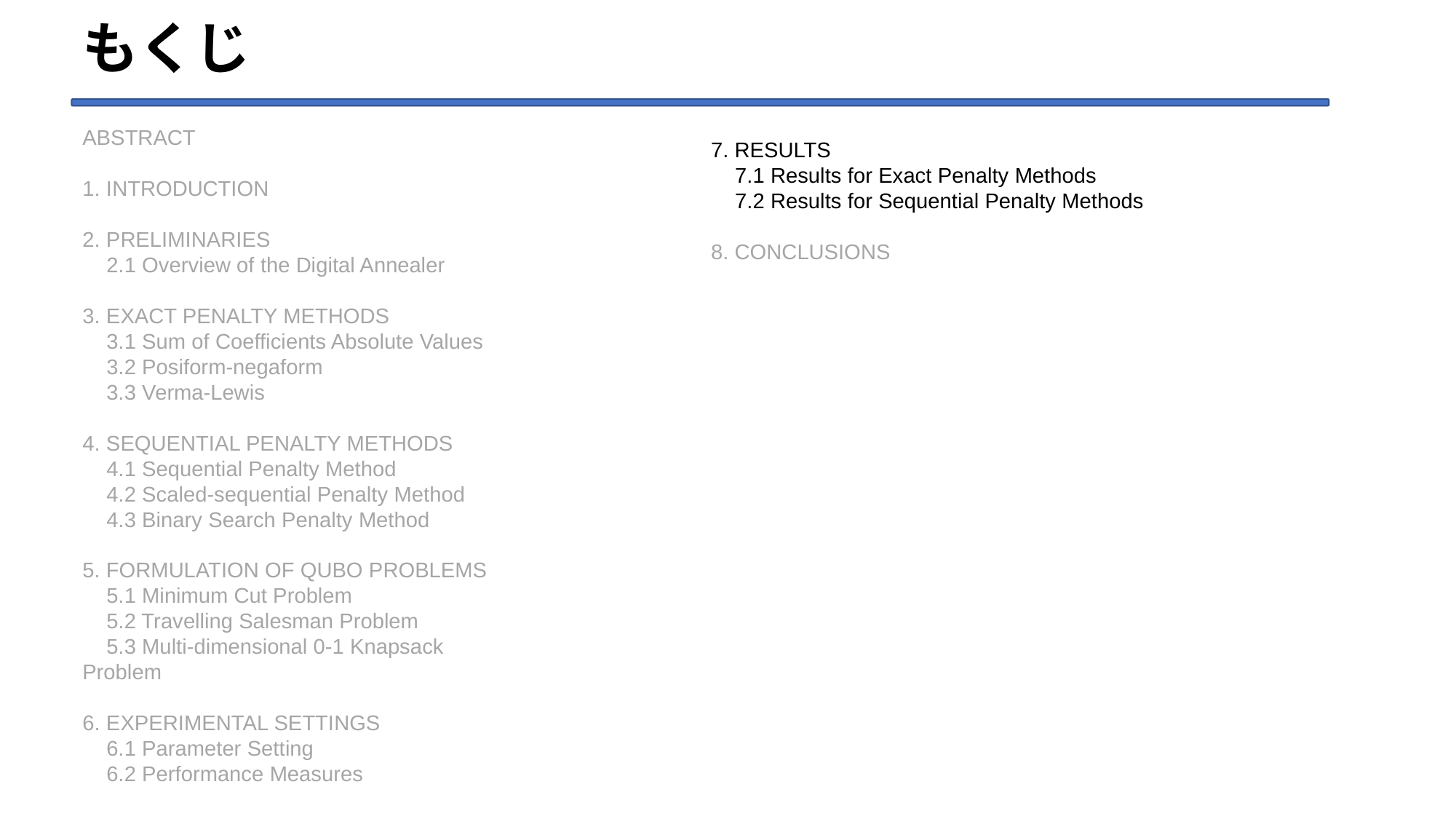

# もくじ

ABSTRACT

1. INTRODUCTION

2. PRELIMINARIES
    2.1 Overview of the Digital Annealer

3. EXACT PENALTY METHODS
    3.1 Sum of Coefficients Absolute Values
    3.2 Posiform-negaform
    3.3 Verma-Lewis

4. SEQUENTIAL PENALTY METHODS
    4.1 Sequential Penalty Method
    4.2 Scaled-sequential Penalty Method
    4.3 Binary Search Penalty Method

5. FORMULATION OF QUBO PROBLEMS
    5.1 Minimum Cut Problem
    5.2 Travelling Salesman Problem
    5.3 Multi-dimensional 0-1 Knapsack Problem

6. EXPERIMENTAL SETTINGS
    6.1 Parameter Setting
    6.2 Performance Measures
7. RESULTS
    7.1 Results for Exact Penalty Methods
    7.2 Results for Sequential Penalty Methods

8. CONCLUSIONS